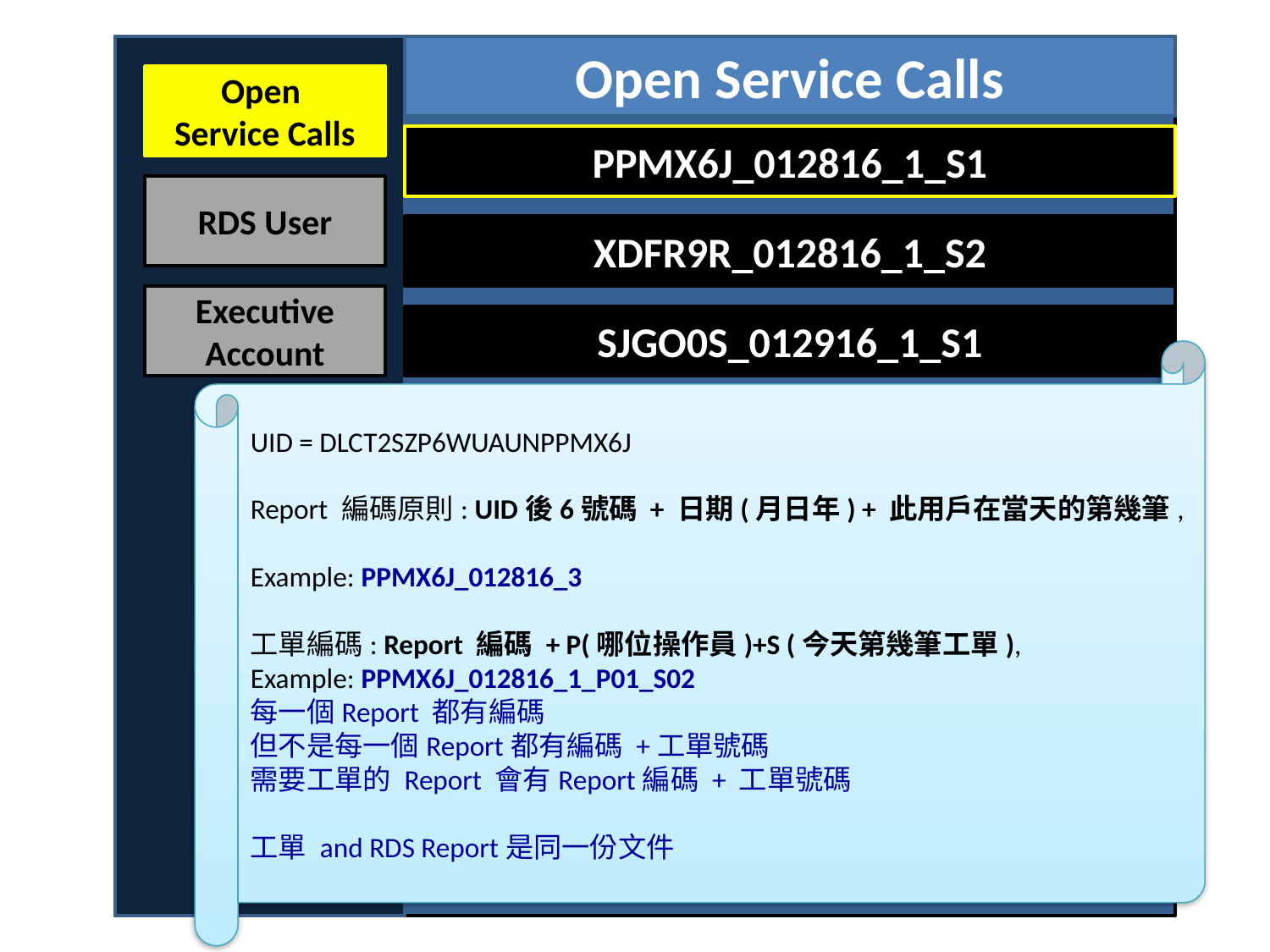

Open Service Calls
Open
Service Calls
PPMX6J_012816_1_S1
RDS User
XDFR9R_012816_1_S2
Executive Account
SJGO0S_012916_1_S1
UID = DLCT2SZP6WUAUNPPMX6J

Report 編碼原則: UID後6號碼 + 日期(月日年) + 此用戶在當天的第幾筆,
Example: PPMX6J_012816_3

工單編碼: Report 編碼 + P(哪位操作員)+S (今天第幾筆工單),
Example: PPMX6J_012816_1_P01_S02
每一個Report 都有編碼
但不是每一個Report都有編碼 +工單號碼
需要工單的 Report 會有Report編碼 + 工單號碼

工單 and RDS Report是同一份文件